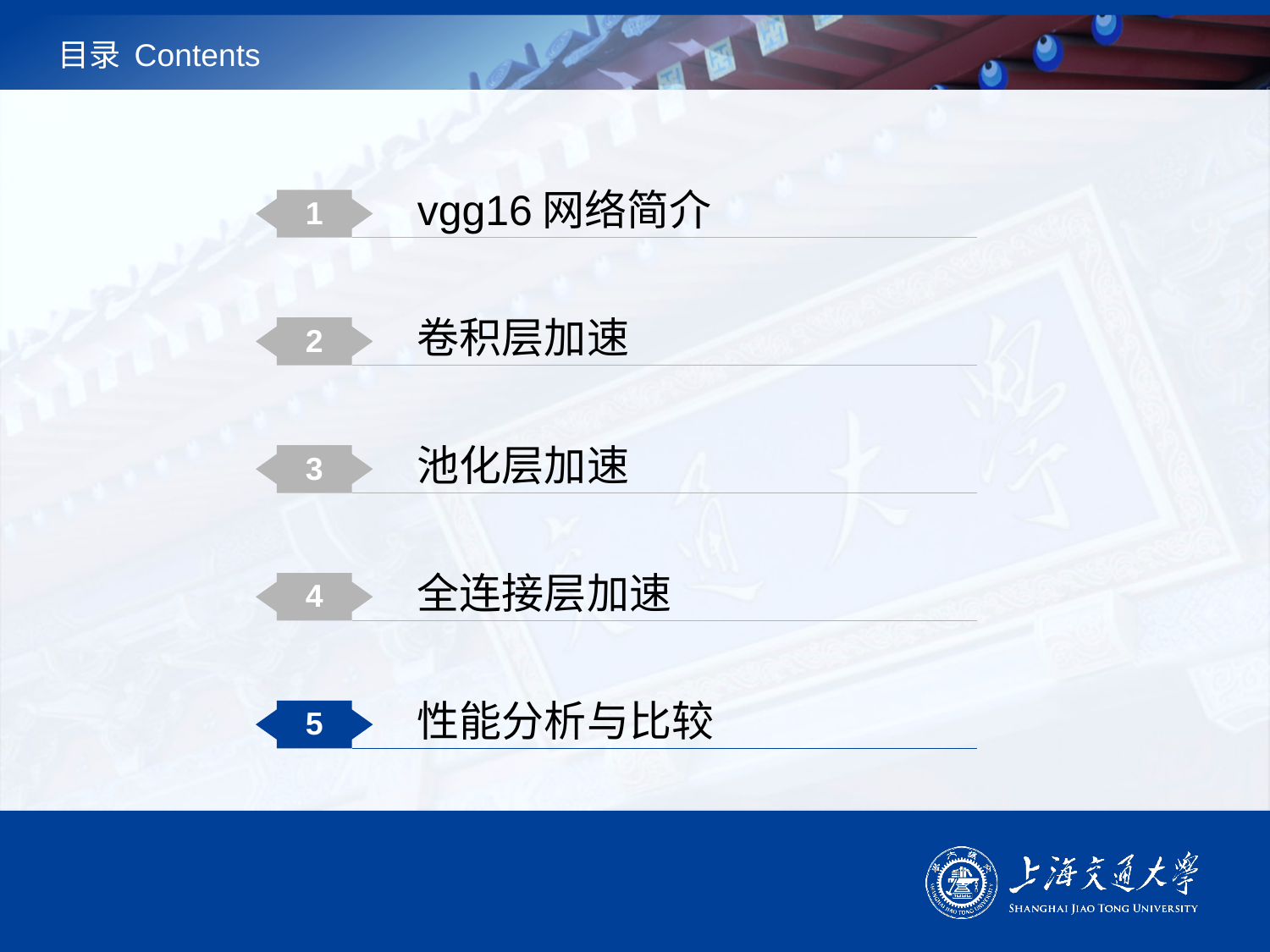

# 目录 Contents
vgg16网络简介
1

卷积层加速
2

池化层加速
3

全连接层加速
4

性能分析与比较
5